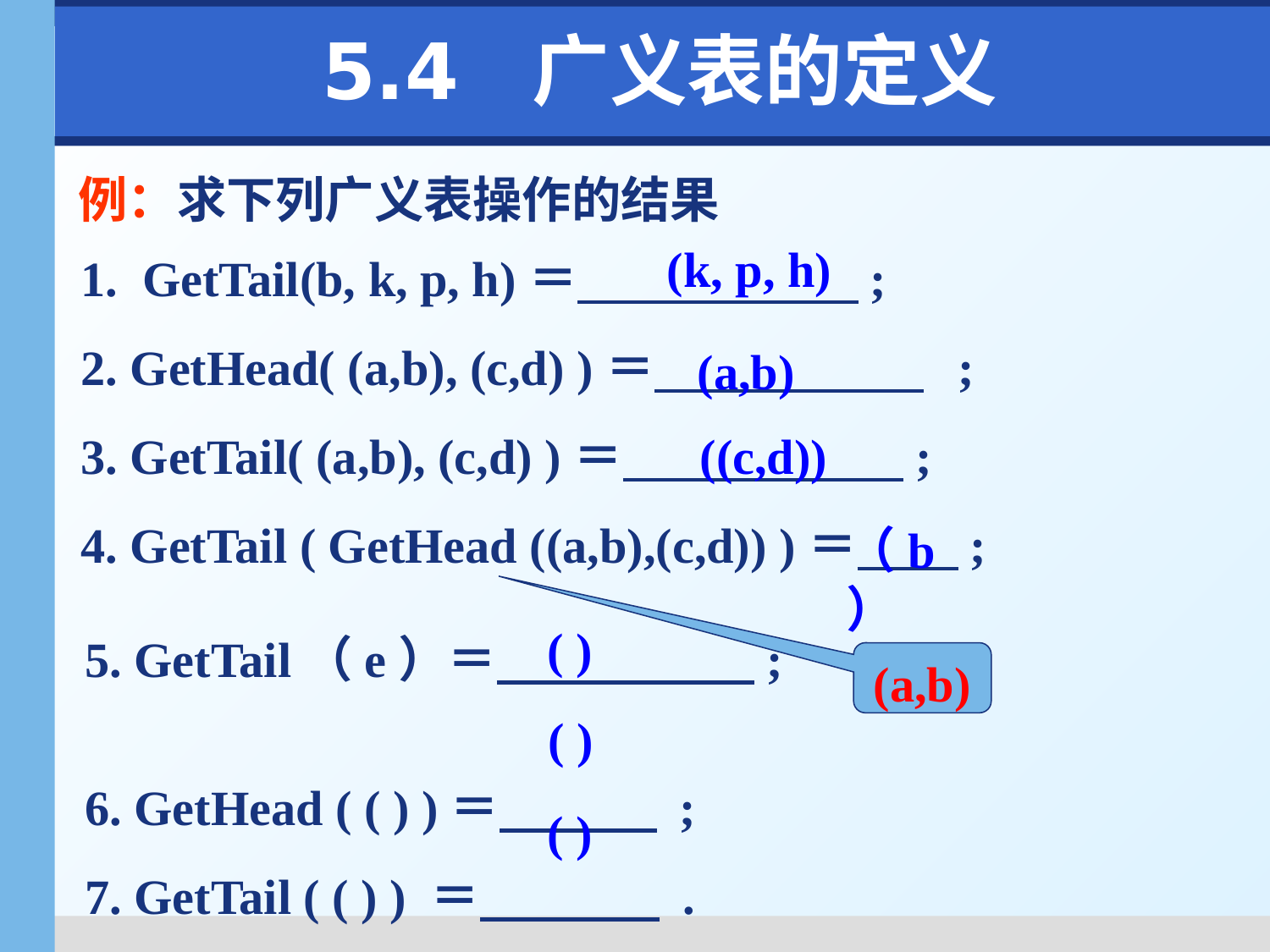

5.4  广义表的定义
例：求下列广义表操作的结果
(k, p, h)
1.  GetTail(b, k, p, h)＝                         ;
2. GetHead( (a,b), (c,d) )＝                          ;
3. GetTail( (a,b), (c,d) )＝                         ;
4. GetTail ( GetHead ((a,b),(c,d)) )＝         ;
(a,b)
((c,d))
（b）
( )
5. GetTail（e）＝                       ;
6. GetHead ( ( ) )＝               ;
7. GetTail ( ( ) ) ＝                 .
(a,b)
( )
( )